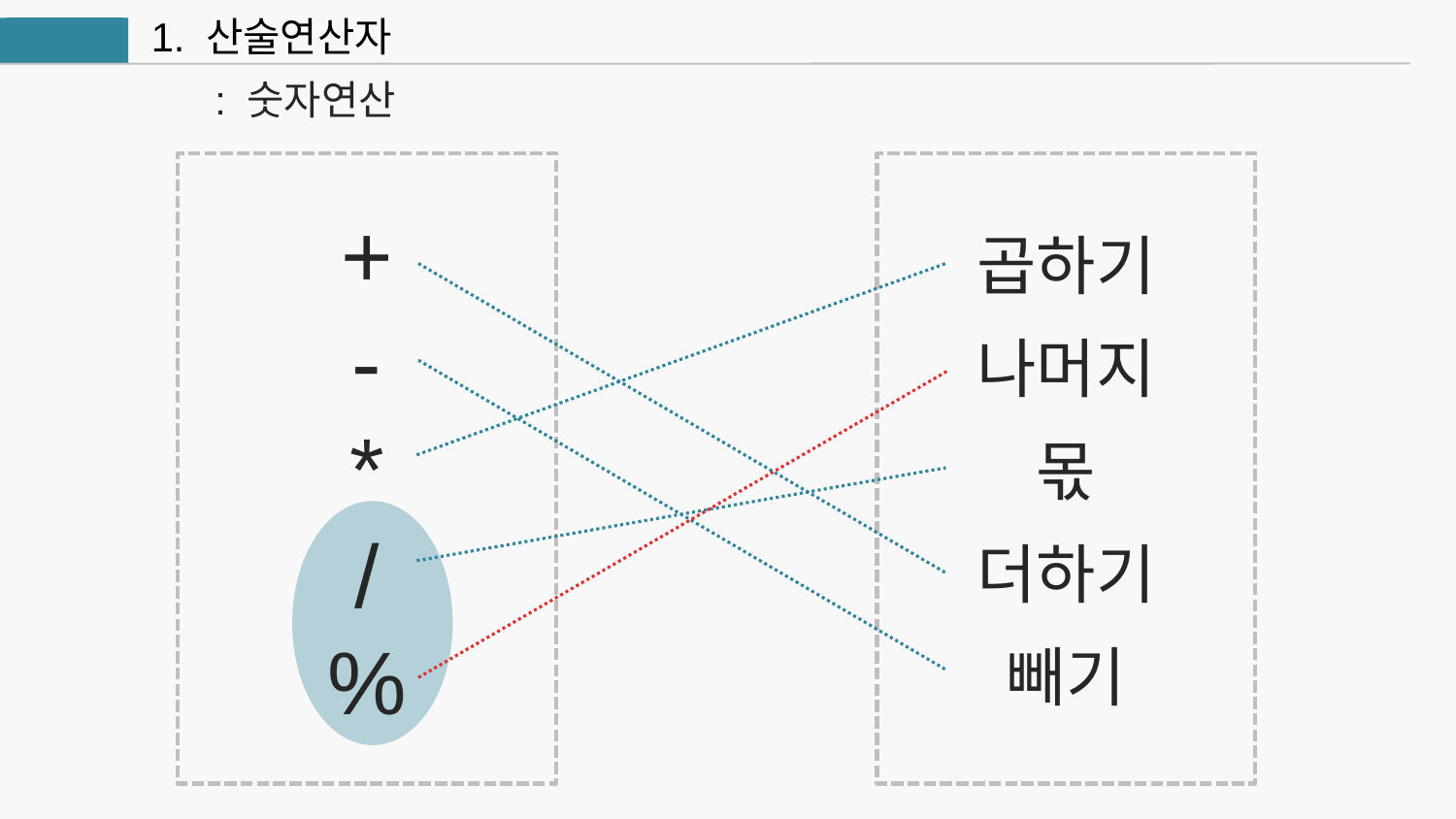

1. 산술연산자

연산자
: 숫자연산

+
-
*
/
%
곱하기
나머지
몫
더하기
빼기